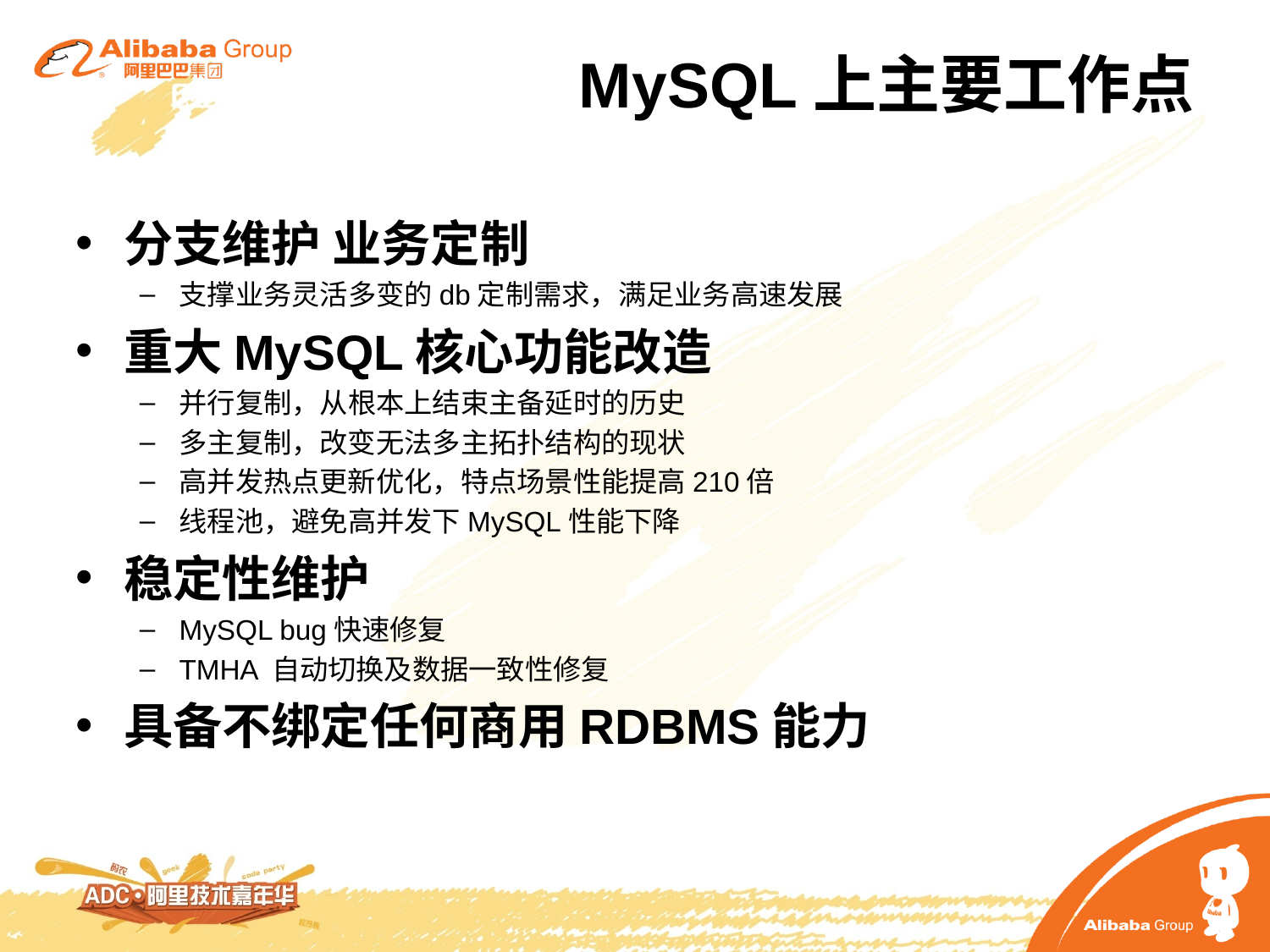

# MySQL上主要工作点
分支维护 业务定制
支撑业务灵活多变的db定制需求，满足业务高速发展
重大MySQL核心功能改造
并行复制，从根本上结束主备延时的历史
多主复制，改变无法多主拓扑结构的现状
高并发热点更新优化，特点场景性能提高210倍
线程池，避免高并发下MySQL性能下降
稳定性维护
MySQL bug快速修复
TMHA 自动切换及数据一致性修复
具备不绑定任何商用RDBMS能力